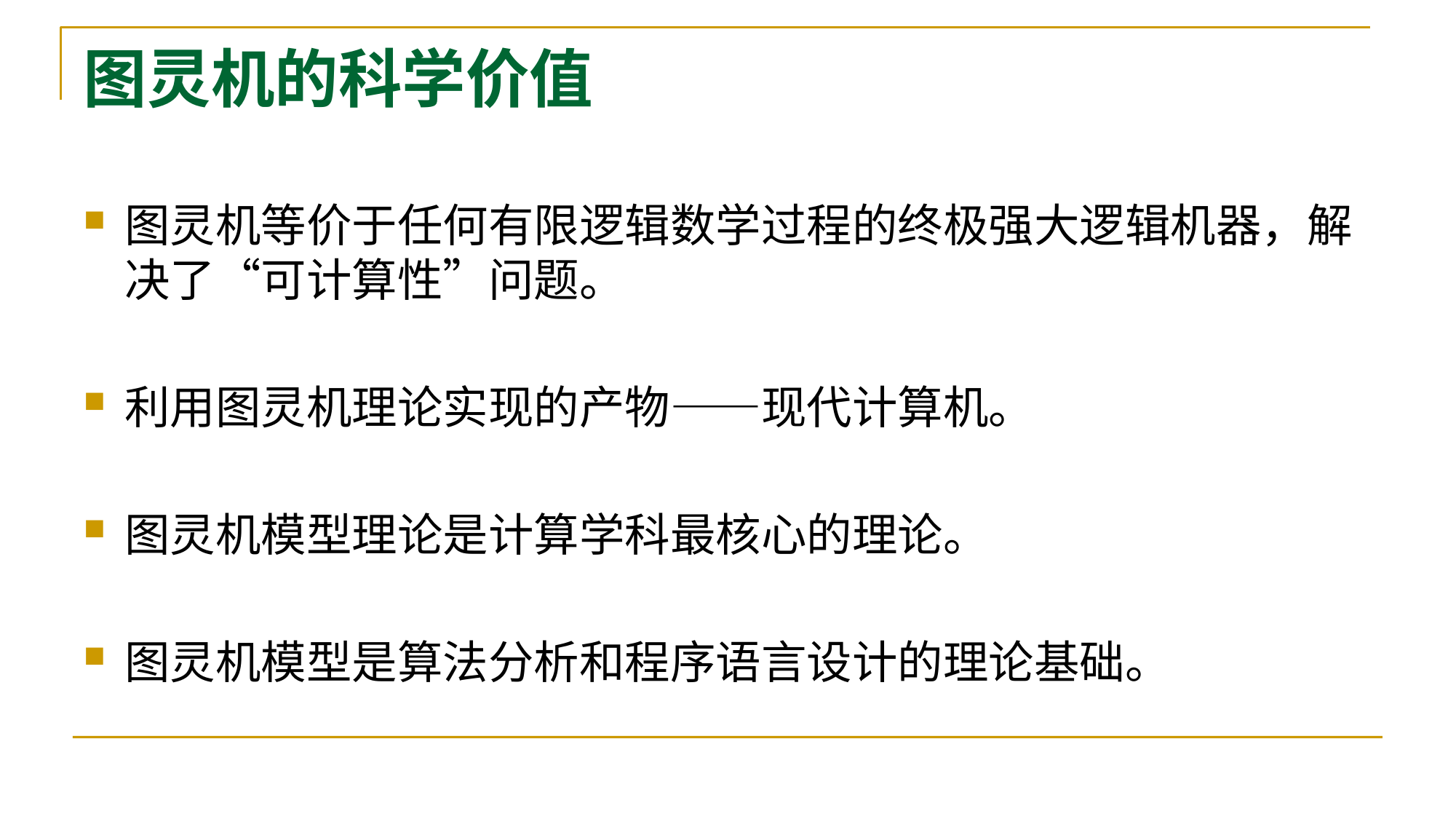

# 图灵机的科学价值
图灵机等价于任何有限逻辑数学过程的终极强大逻辑机器，解决了“可计算性”问题。

利用图灵机理论实现的产物——现代计算机。

图灵机模型理论是计算学科最核心的理论。

图灵机模型是算法分析和程序语言设计的理论基础。